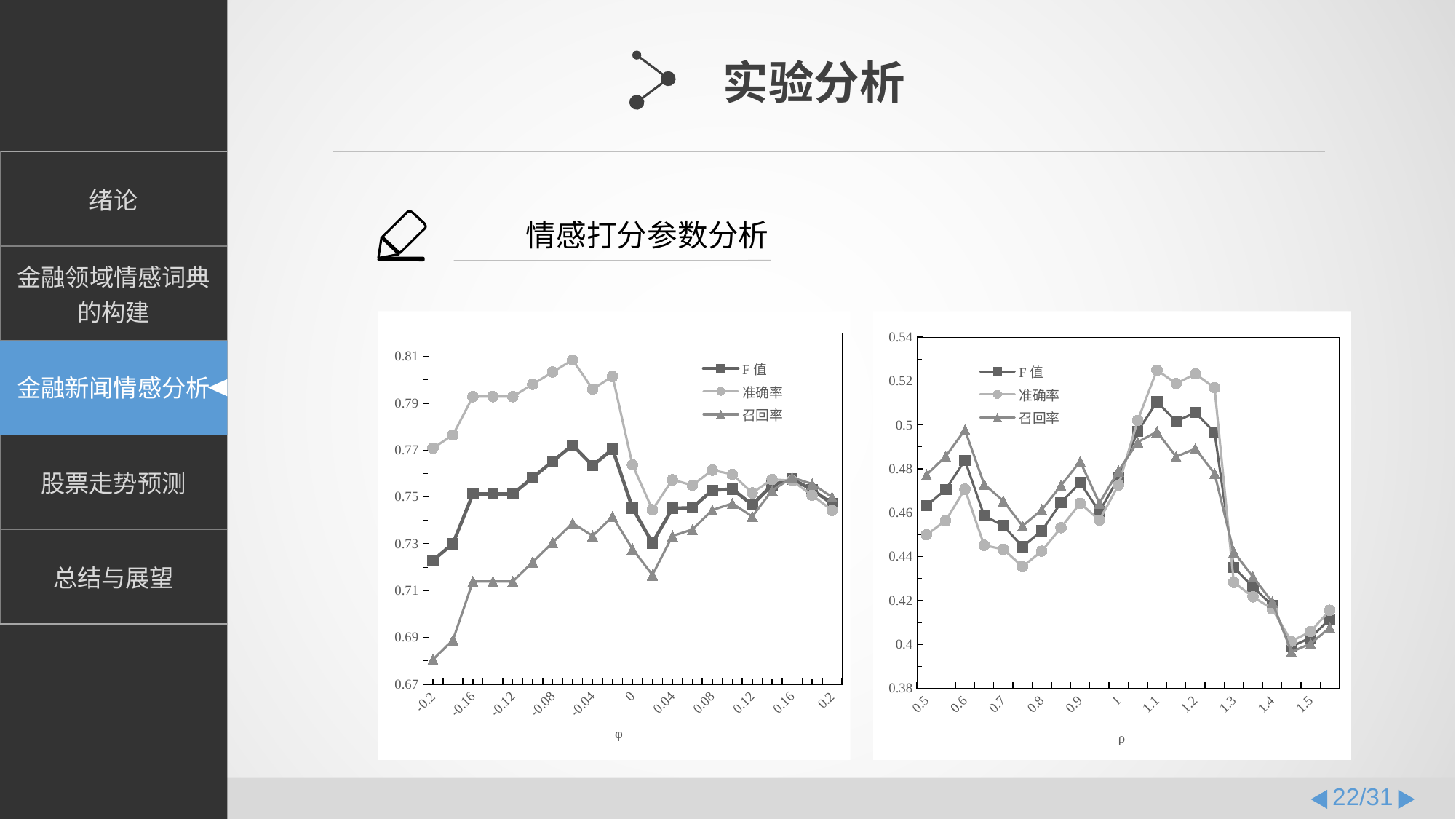

实验分析

情感打分参数分析

### Chart

| Category | F值 | 准确率 | 召回率 |
|---|---|---|---|
| -0.2 | 0.72289 | 0.77083 | 0.68056 |
| -0.18 | 0.73007 | 0.7765 | 0.68889 |
| -0.16 | 0.7513 | 0.79285 | 0.71389 |
| -0.14000000000000001 | 0.7513 | 0.79285 | 0.71389 |
| -0.12 | 0.7513 | 0.79285 | 0.71389 |
| -0.1 | 0.75828 | 0.79814 | 0.72222 |
| -0.08 | 0.76523 | 0.80336 | 0.73056 |
| -0.06 | 0.77215 | 0.80854 | 0.73889 |
| -0.04 | 0.7634 | 0.79605 | 0.73333 |
| -0.02 | 0.7704 | 0.80146 | 0.74167 |
| 0 | 0.74532 | 0.76372 | 0.72778 |
| 0.02 | 0.73035 | 0.74457 | 0.71667 |
| 0.04 | 0.74515 | 0.75735 | 0.73333 |
| 0.06 | 0.74544 | 0.755 | 0.73611 |
| 0.08 | 0.75285 | 0.76144 | 0.74444 |
| 0.1 | 0.7534 | 0.75968 | 0.74722 |
| 0.12 | 0.74667 | 0.75174 | 0.74167 |
| 0.14000000000000001 | 0.75513 | 0.75749 | 0.75278 |
| 0.16 | 0.75764 | 0.75695 | 0.75833 |
| 0.18 | 0.75313 | 0.75073 | 0.75556 |
| 0.2 | 0.74716 | 0.74434 | 0.75 |

### Chart

| Category | F值 | 准确率 | 召回率 |
|---|---|---|---|
| 0.5 | 0.46321 | 0.44996 | 0.47727 |
| 0.55000000000000004 | 0.47058 | 0.45642 | 0.48566 |
| 0.6 | 0.48387 | 0.47075 | 0.49773 |
| 0.65 | 0.4587 | 0.4452 | 0.473 |
| 0.7 | 0.45407 | 0.44331 | 0.46536 |
| 0.75 | 0.44453 | 0.43545 | 0.454 |
| 0.8 | 0.45173 | 0.4425 | 0.46135 |
| 0.85 | 0.4646 | 0.45323 | 0.47238 |
| 0.9 | 0.47367 | 0.46431 | 0.48341 |
| 0.95 | 0.46048 | 0.45667 | 0.46435 |
| 1 | 0.47581 | 0.4726 | 0.47906 |
| 1.05 | 0.49709 | 0.5021 | 0.49217 |
| 1.1000000000000001 | 0.51053 | 0.52494 | 0.49689 |
| 1.1499999999999999 | 0.50163 | 0.51883 | 0.48552 |
| 1.2 | 0.50564 | 0.52322 | 0.4892 |
| 1.25 | 0.49659 | 0.51687 | 0.47784 |
| 1.3 | 0.43509 | 0.42828 | 0.44212 |
| 1.35 | 0.42617 | 0.42169 | 0.43076 |
| 1.4 | 0.41782 | 0.41626 | 0.4194 |
| 1.45 | 0.39904 | 0.40144 | 0.39667 |
| 1.5 | 0.40311 | 0.40591 | 0.40034 |
| 1.55 | 0.4116 | 0.41558 | 0.4077 |